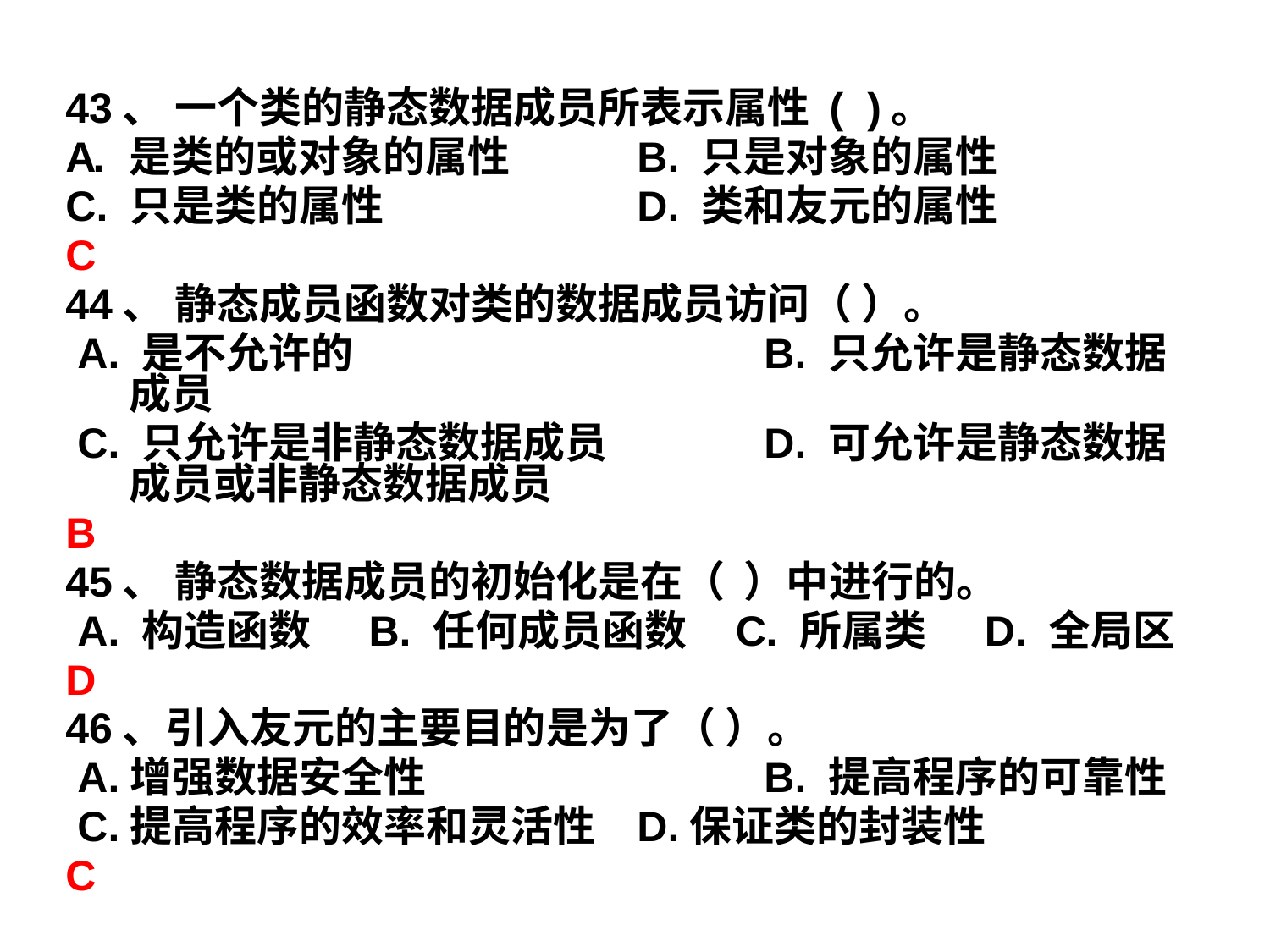

43、 一个类的静态数据成员所表示属性 (  )。
是类的或对象的属性  	B. 只是对象的属性
C. 只是类的属性     		D. 类和友元的属性
C
44、 静态成员函数对类的数据成员访问（ ）。
 A. 是不允许的                  		B. 只允许是静态数据成员
 C. 只允许是非静态数据成员      	D. 可允许是静态数据成员或非静态数据成员
B
45、 静态数据成员的初始化是在（  ）中进行的。
 A. 构造函数     B. 任何成员函数    C. 所属类     D. 全局区
D
46、引入友元的主要目的是为了（ ）。
 A.增强数据安全性			B. 提高程序的可靠性
 C.提高程序的效率和灵活性 	D.保证类的封装性
C